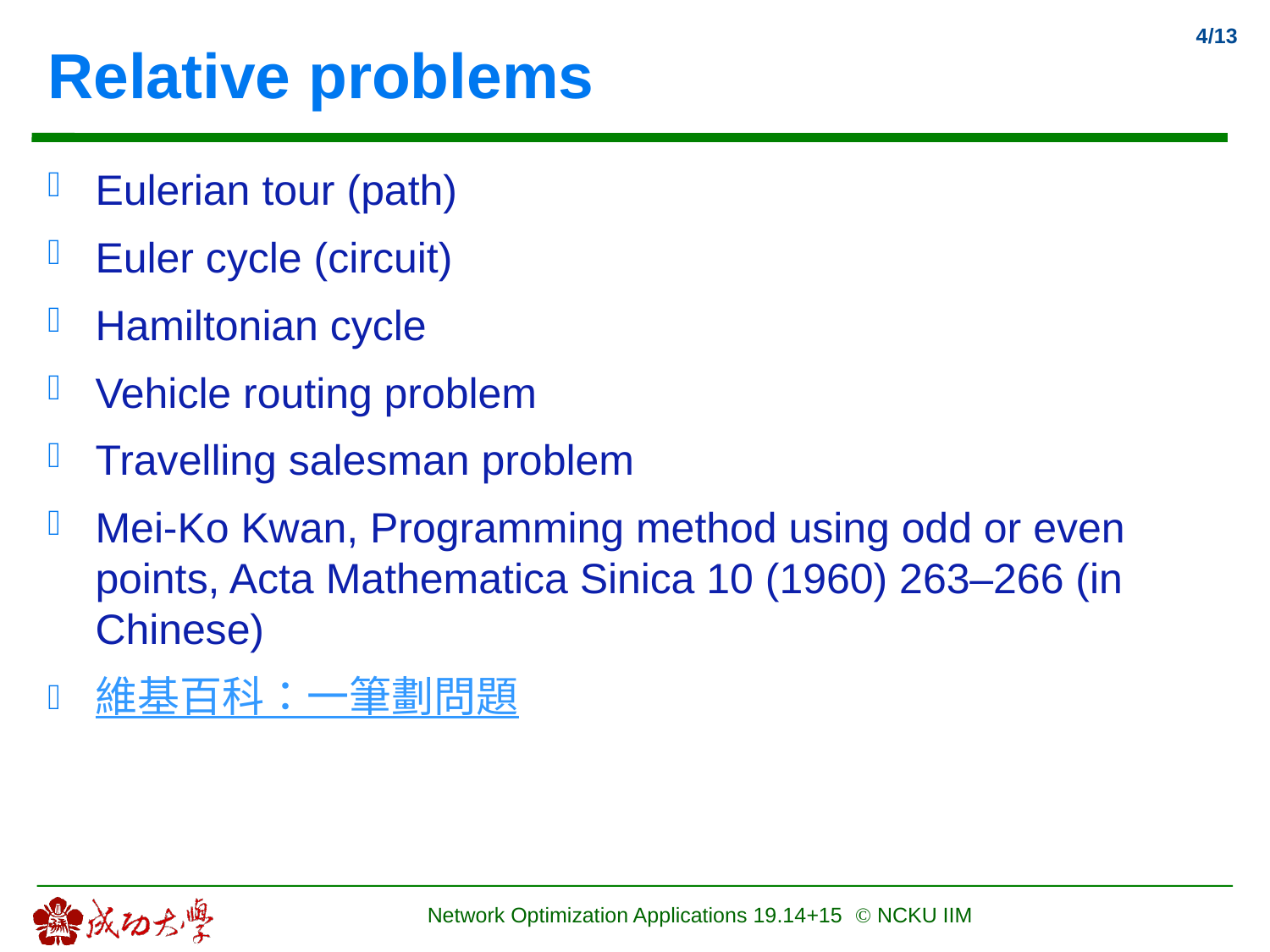

Relative problems
Eulerian tour (path)
Euler cycle (circuit)
Hamiltonian cycle
Vehicle routing problem
Travelling salesman problem
Mei-Ko Kwan, Programming method using odd or even points, Acta Mathematica Sinica 10 (1960) 263–266 (in Chinese)
維基百科：一筆劃問題
Network Optimization Applications 19.14+15  © NCKU IIM